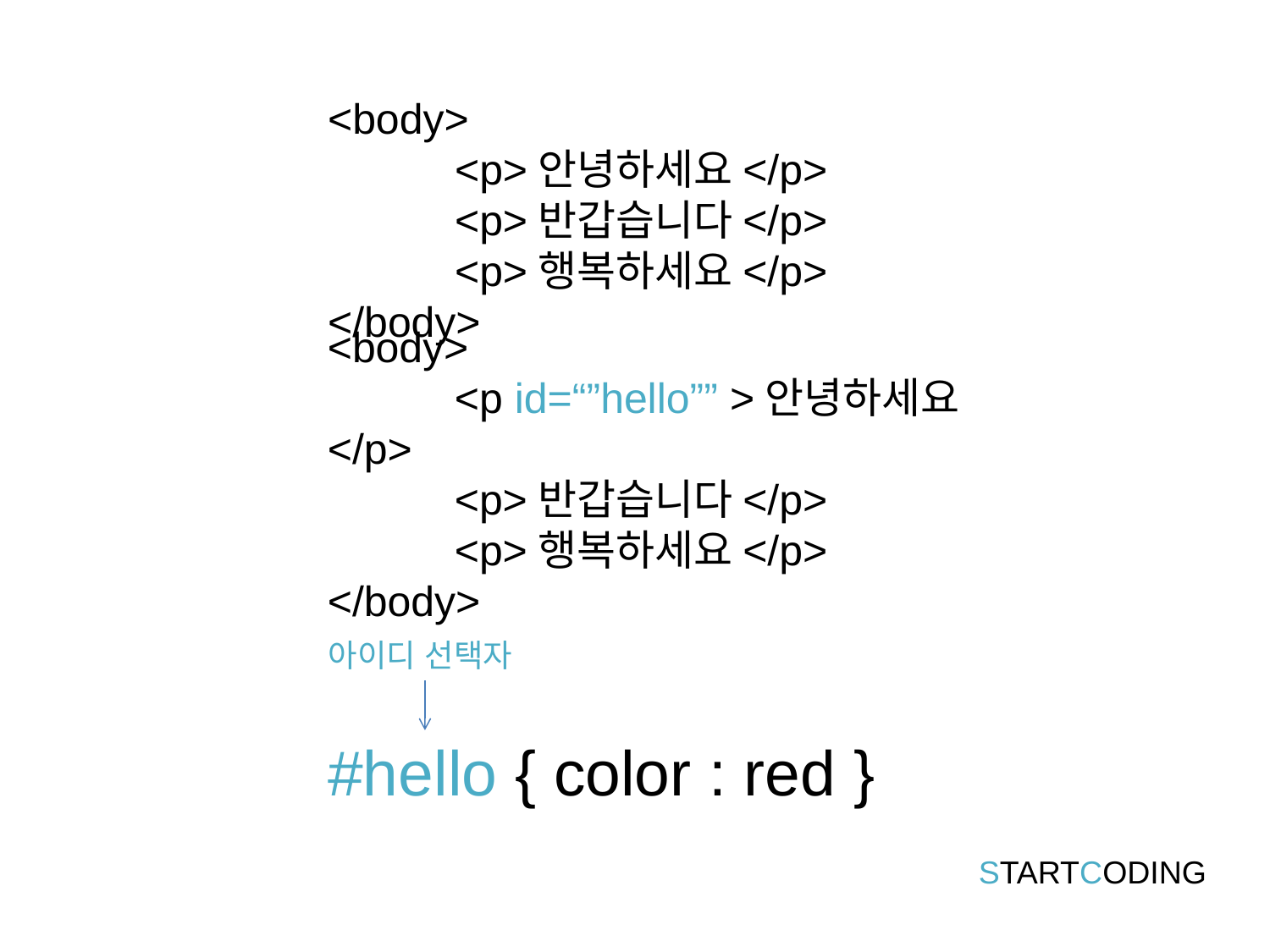

<body>
	<p>안녕하세요</p>
	<p>반갑습니다</p>
	<p>행복하세요</p>
</body>
<body>
	<p id=“”hello”” >안녕하세요</p>
	<p>반갑습니다</p>
	<p>행복하세요</p>
</body>
아이디 선택자
#hello { color : red }
STARTCODING